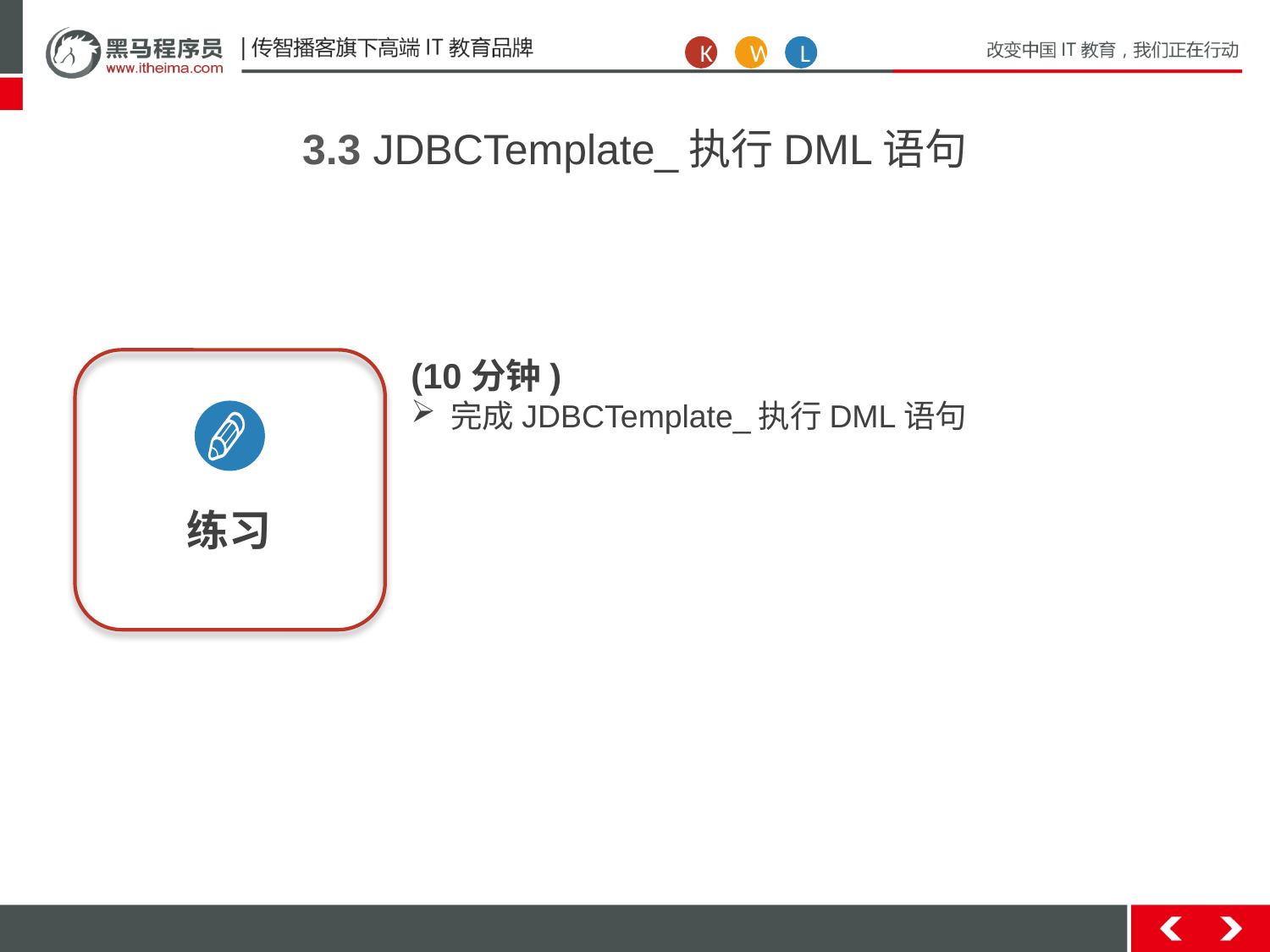

K
W
L
3.3 JDBCTemplate_执行DML语句

(10分钟)
完成JDBCTemplate_执行DML语句

练习